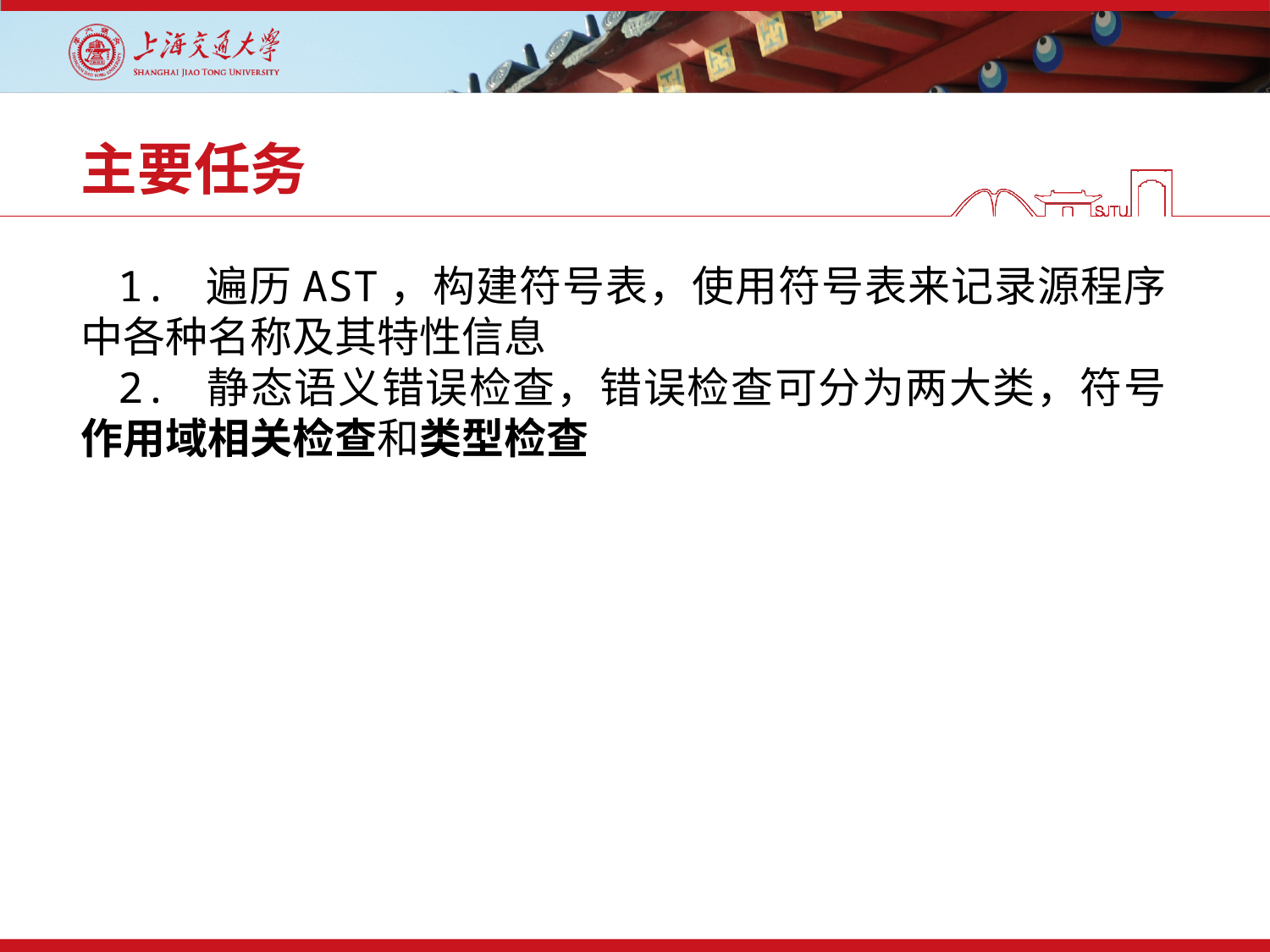

# 主要任务
1. 遍历AST，构建符号表，使用符号表来记录源程序中各种名称及其特性信息
2. 静态语义错误检查，错误检查可分为两大类，符号作用域相关检查和类型检查